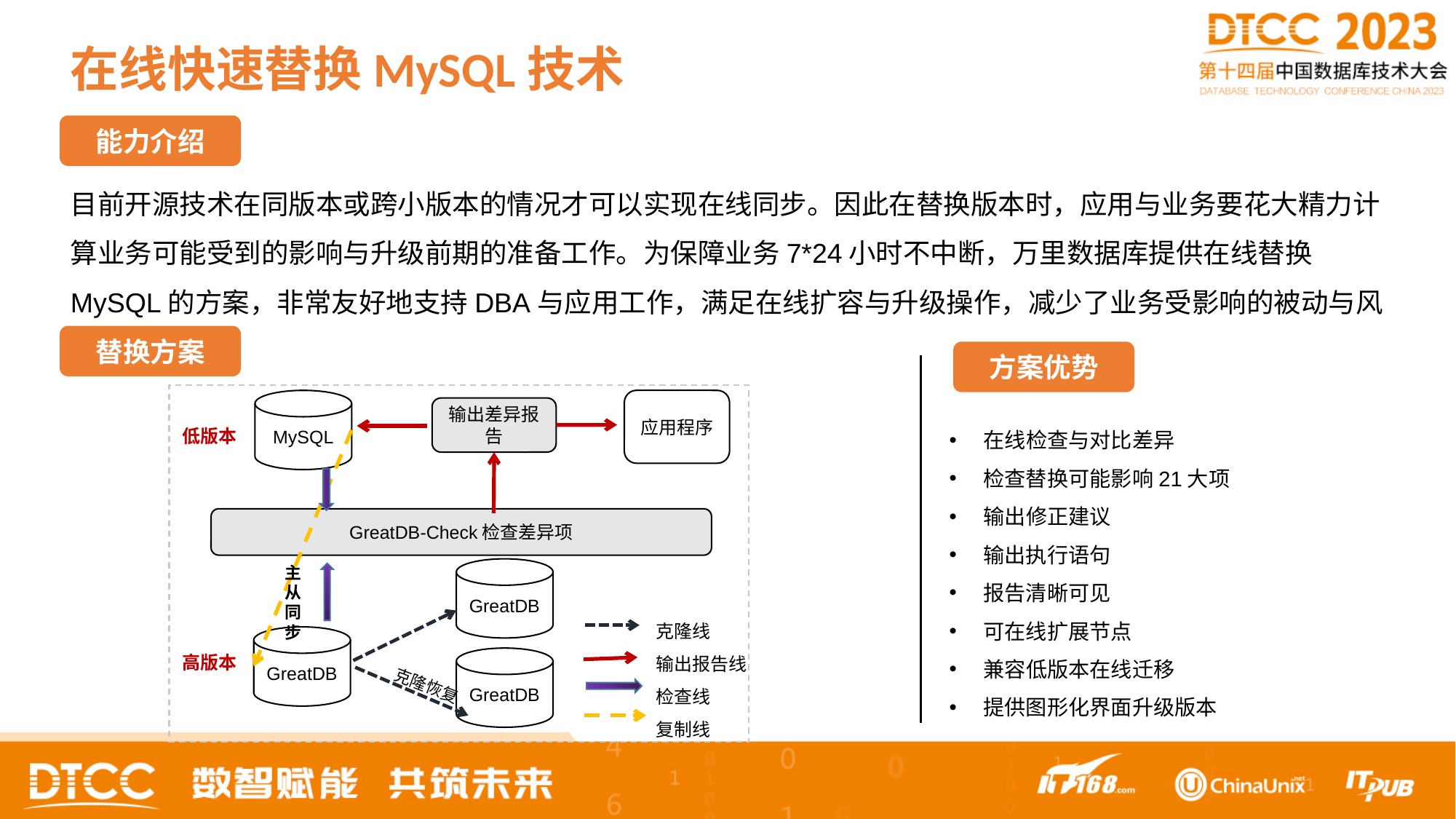

# 在线快速替换MySQL技术
能力介绍
目前开源技术在同版本或跨小版本的情况才可以实现在线同步。因此在替换版本时，应用与业务要花大精力计算业务可能受到的影响与升级前期的准备工作。为保障业务7*24小时不中断，万里数据库提供在线替换MySQL的方案，非常友好地支持DBA与应用工作，满足在线扩容与升级操作，减少了业务受影响的被动与风险。
替换方案
方案优势

MySQL
应用程序
输出差异报告
低版本

GreatDB-Check检查差异项
主从同步
GreatDB

克隆线
输出报告线
检查线
复制线
GreatDB
高版本
GreatDB
克隆恢复

在线检查与对比差异
检查替换可能影响21大项
输出修正建议
输出执行语句
报告清晰可见
可在线扩展节点
兼容低版本在线迁移
提供图形化界面升级版本